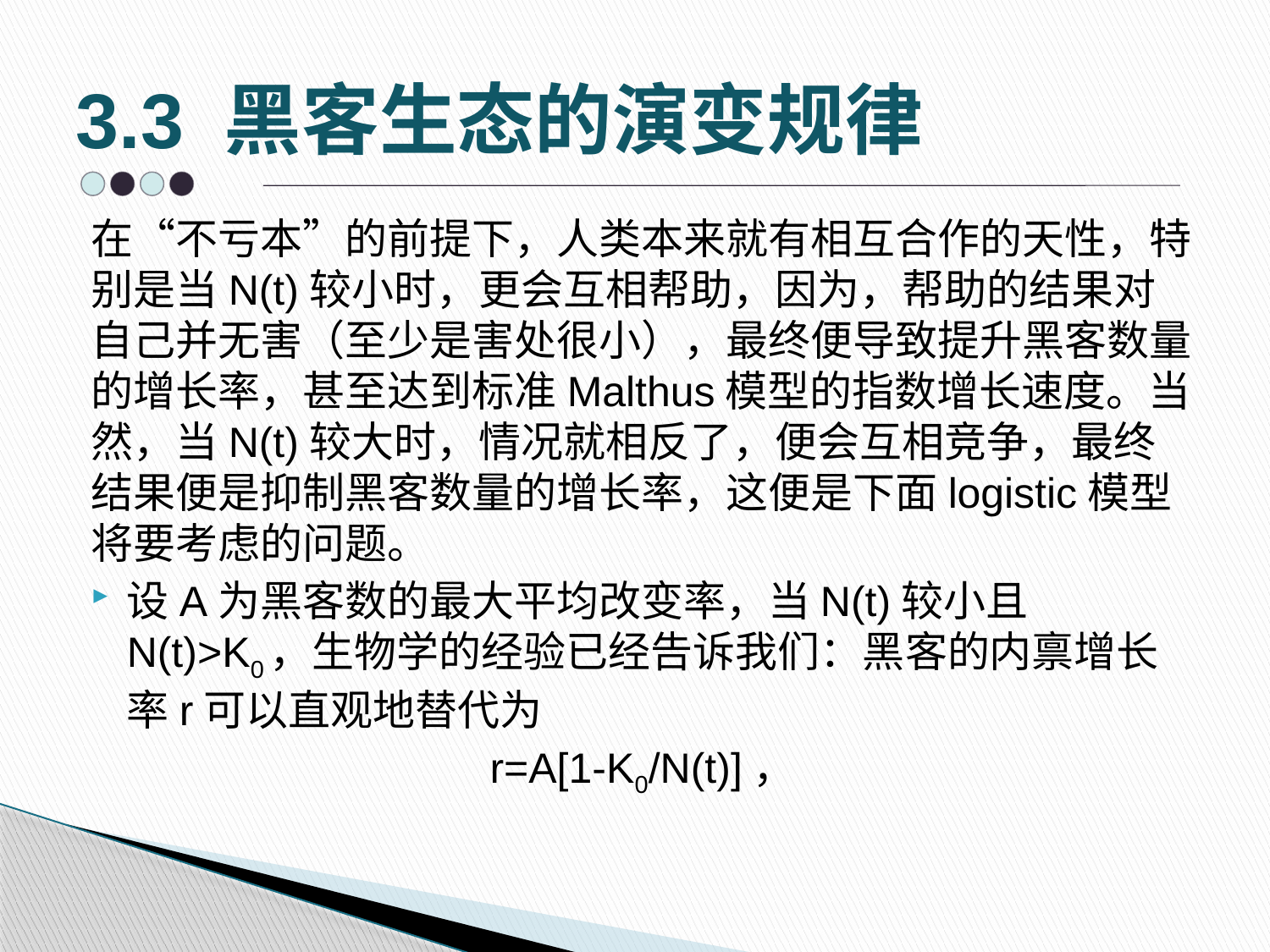

# 3.3 黑客生态的演变规律

在“不亏本”的前提下，人类本来就有相互合作的天性，特别是当N(t)较小时，更会互相帮助，因为，帮助的结果对自己并无害（至少是害处很小），最终便导致提升黑客数量的增长率，甚至达到标准Malthus模型的指数增长速度。当然，当N(t)较大时，情况就相反了，便会互相竞争，最终结果便是抑制黑客数量的增长率，这便是下面logistic模型将要考虑的问题。
设A为黑客数的最大平均改变率，当N(t)较小且N(t)>K0，生物学的经验已经告诉我们：黑客的内禀增长率r可以直观地替代为
r=A[1-K0/N(t)]，